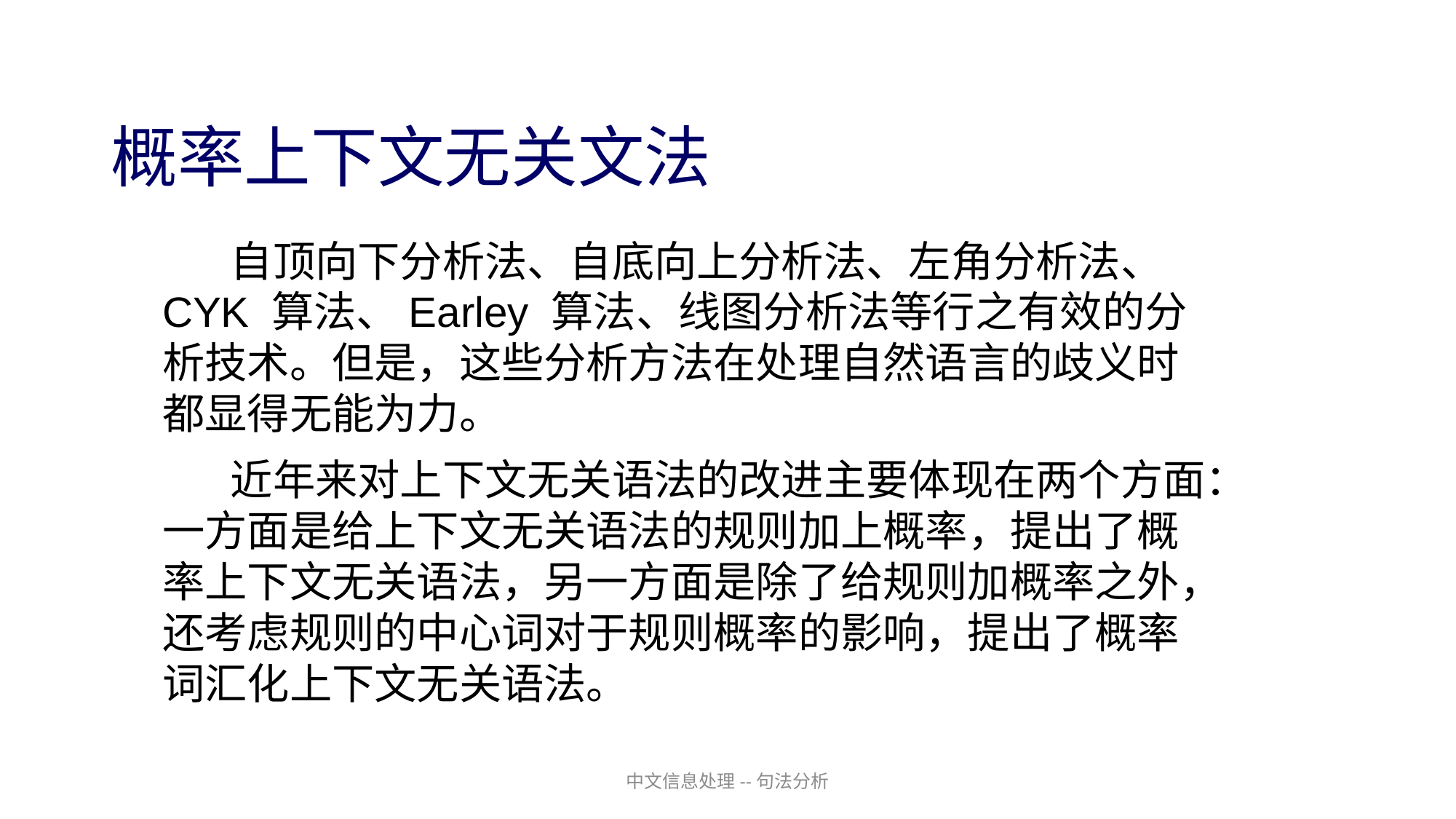

# 概率上下文无关文法
         自顶向下分析法、自底向上分析法、左角分析法、 CYK 算法、Earley 算法、线图分析法等行之有效的分析技术。但是，这些分析方法在处理自然语言的歧义时都显得无能为力。
         近年来对上下文无关语法的改进主要体现在两个方面：一方面是给上下文无关语法的规则加上概率，提出了概率上下文无关语法，另一方面是除了给规则加概率之外，还考虑规则的中心词对于规则概率的影响，提出了概率词汇化上下文无关语法。

中文信息处理--句法分析
131